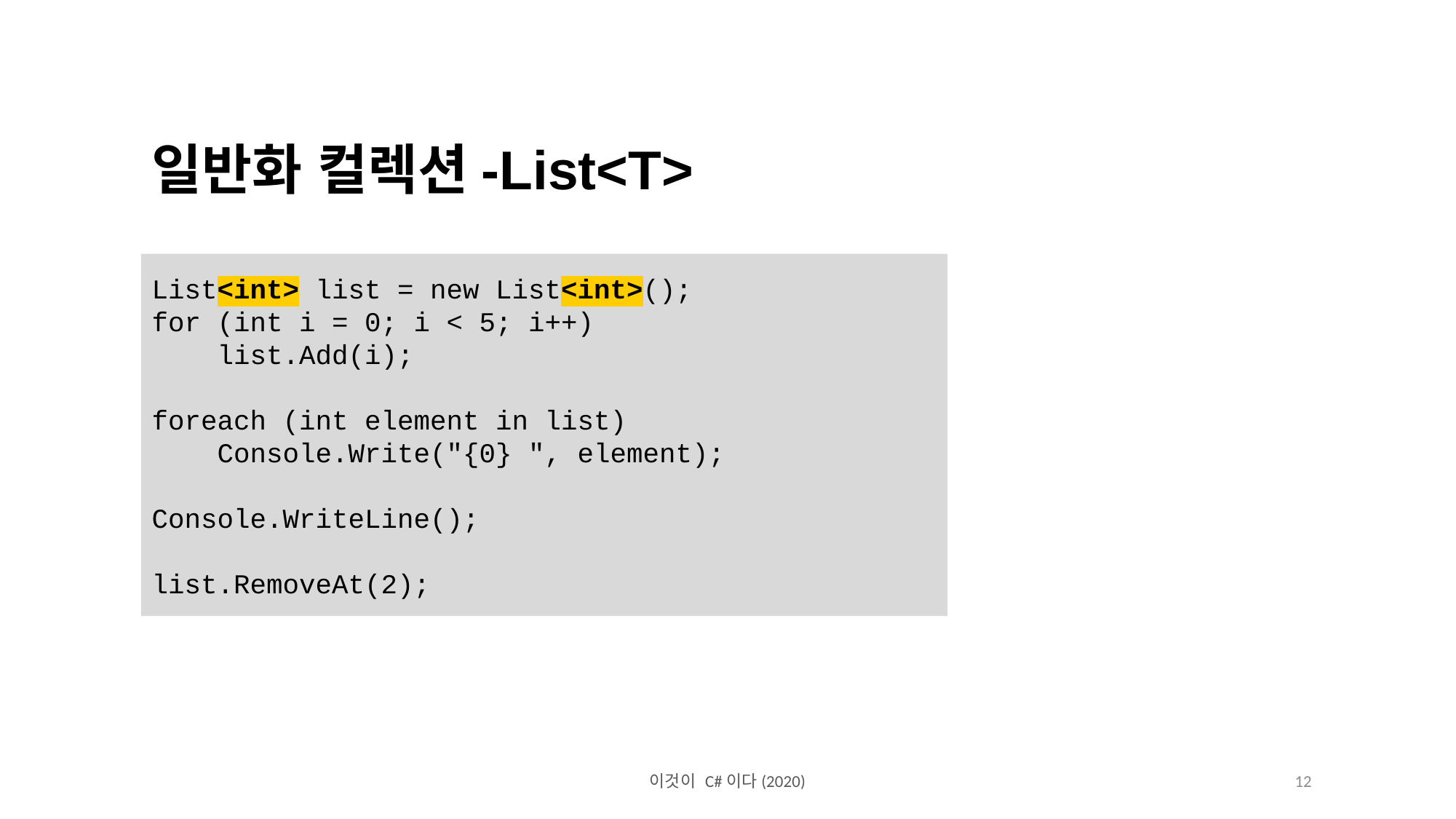

일반화 컬렉션-List<T>

List<int> list = new List<int>();
for (int i = 0; i < 5; i++)
    list.Add(i);

foreach (int element in list)
    Console.Write("{0} ", element);

Console.WriteLine();

list.RemoveAt(2);
이것이 C#이다(2020)
12